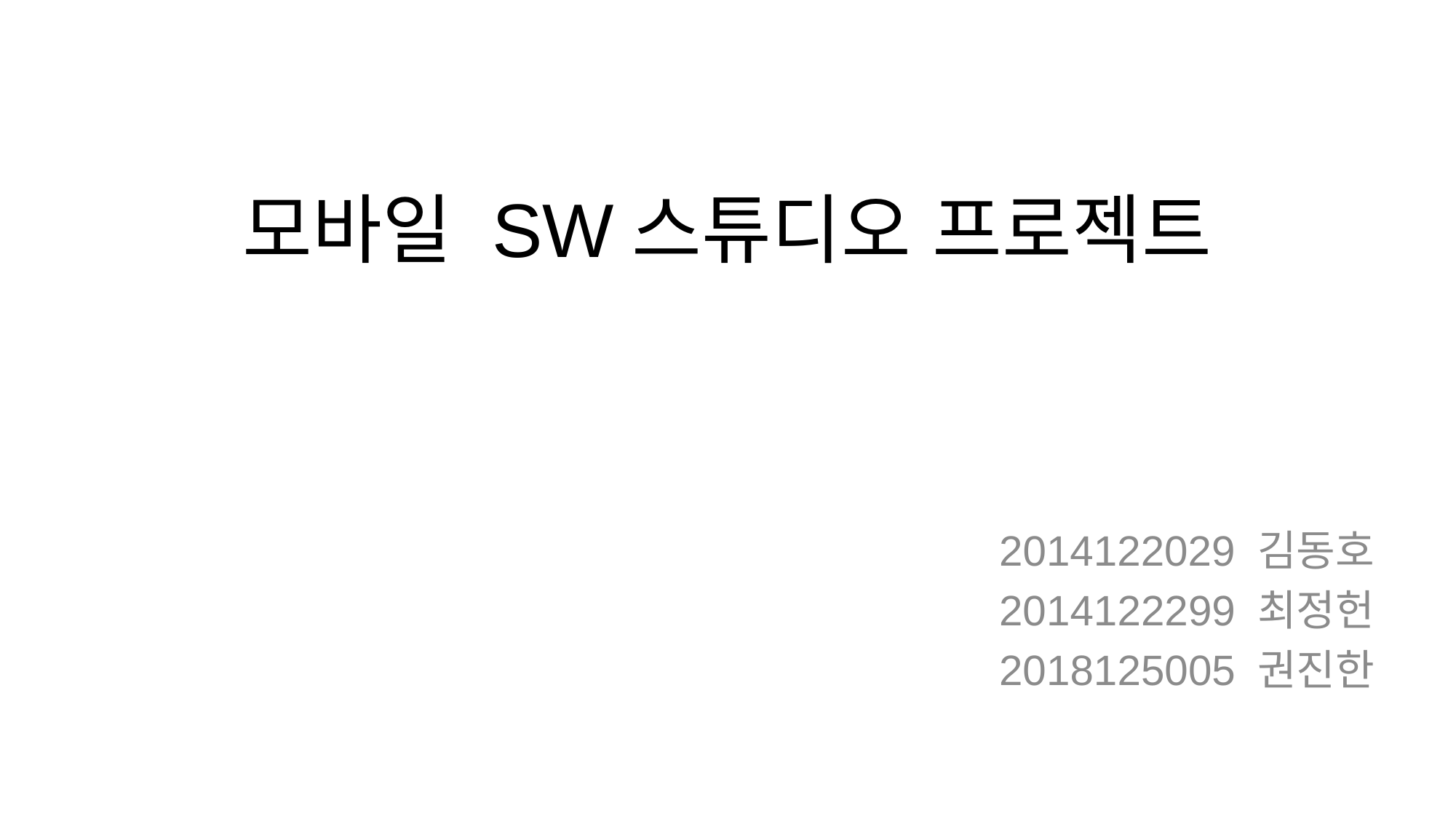

# 모바일 SW스튜디오 프로젝트
2014122029 김동호
2014122299 최정헌
2018125005 권진한